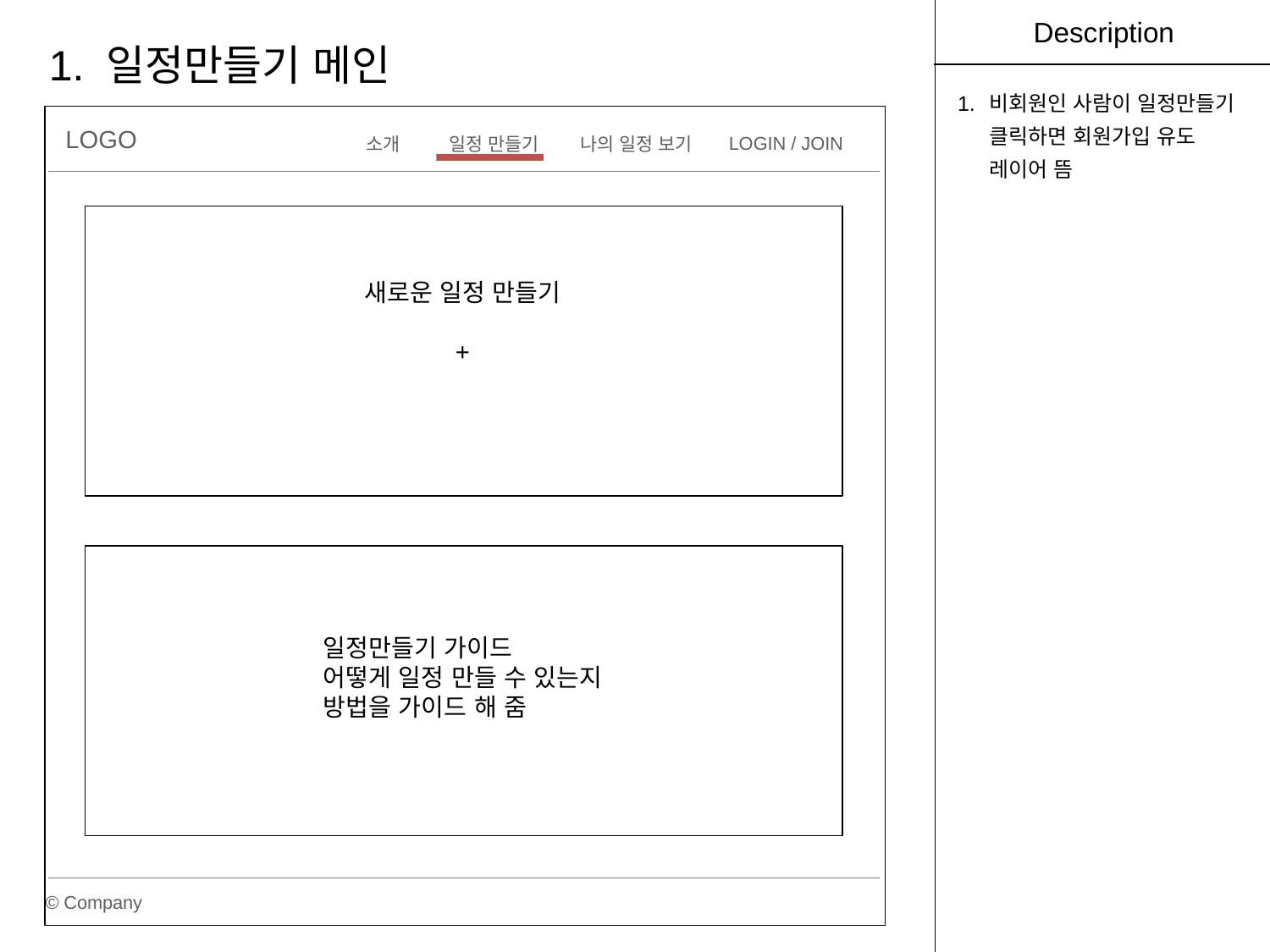

Description
1. 일정만들기 메인
비회원인 사람이 일정만들기 클릭하면 회원가입 유도 레이어 뜸

LOGO
© Company
LOGIN / JOIN
일정 만들기
소개
나의 일정 보기

새로운 일정 만들기
+

일정만들기 가이드
어떻게 일정 만들 수 있는지
방법을 가이드 해 줌